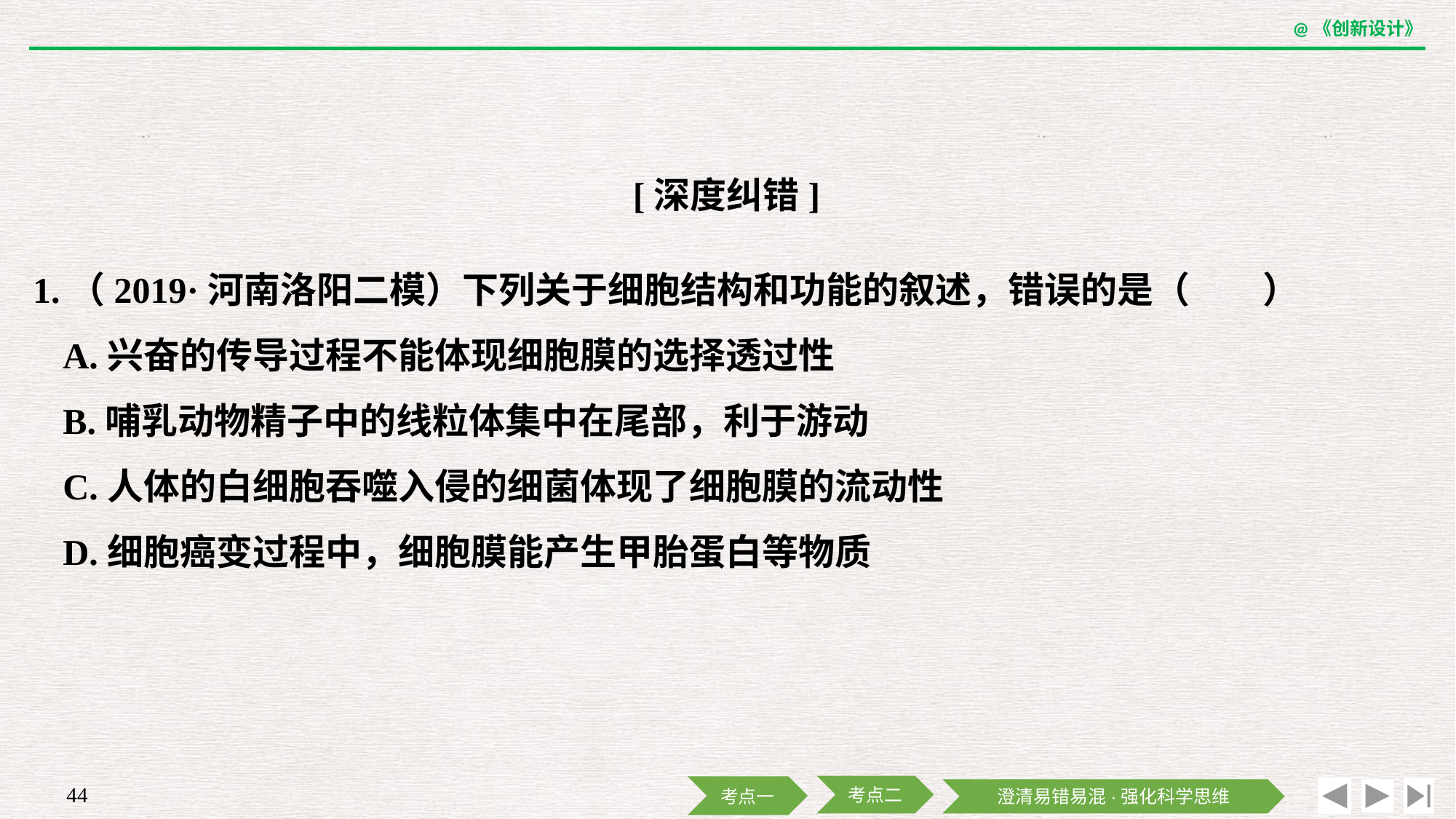

[深度纠错]
1.（2019·河南洛阳二模）下列关于细胞结构和功能的叙述，错误的是（　　）
A.兴奋的传导过程不能体现细胞膜的选择透过性
B.哺乳动物精子中的线粒体集中在尾部，利于游动
C.人体的白细胞吞噬入侵的细菌体现了细胞膜的流动性
D.细胞癌变过程中，细胞膜能产生甲胎蛋白等物质